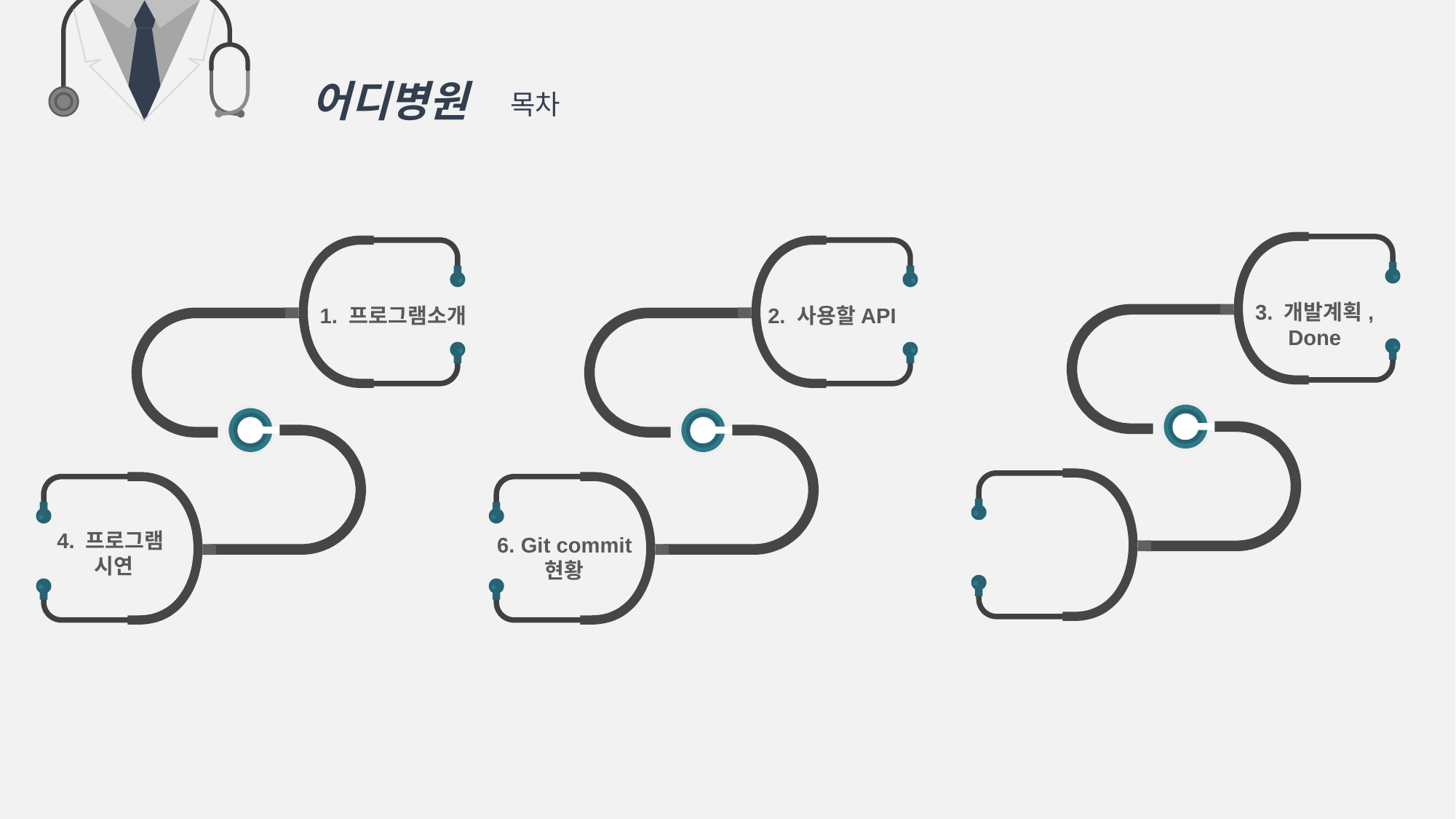

어디병원
목차

3. 개발계획,
Done

1. 프로그램소개
4. 프로그램
시연

2. 사용할API
6. Git commit
현황